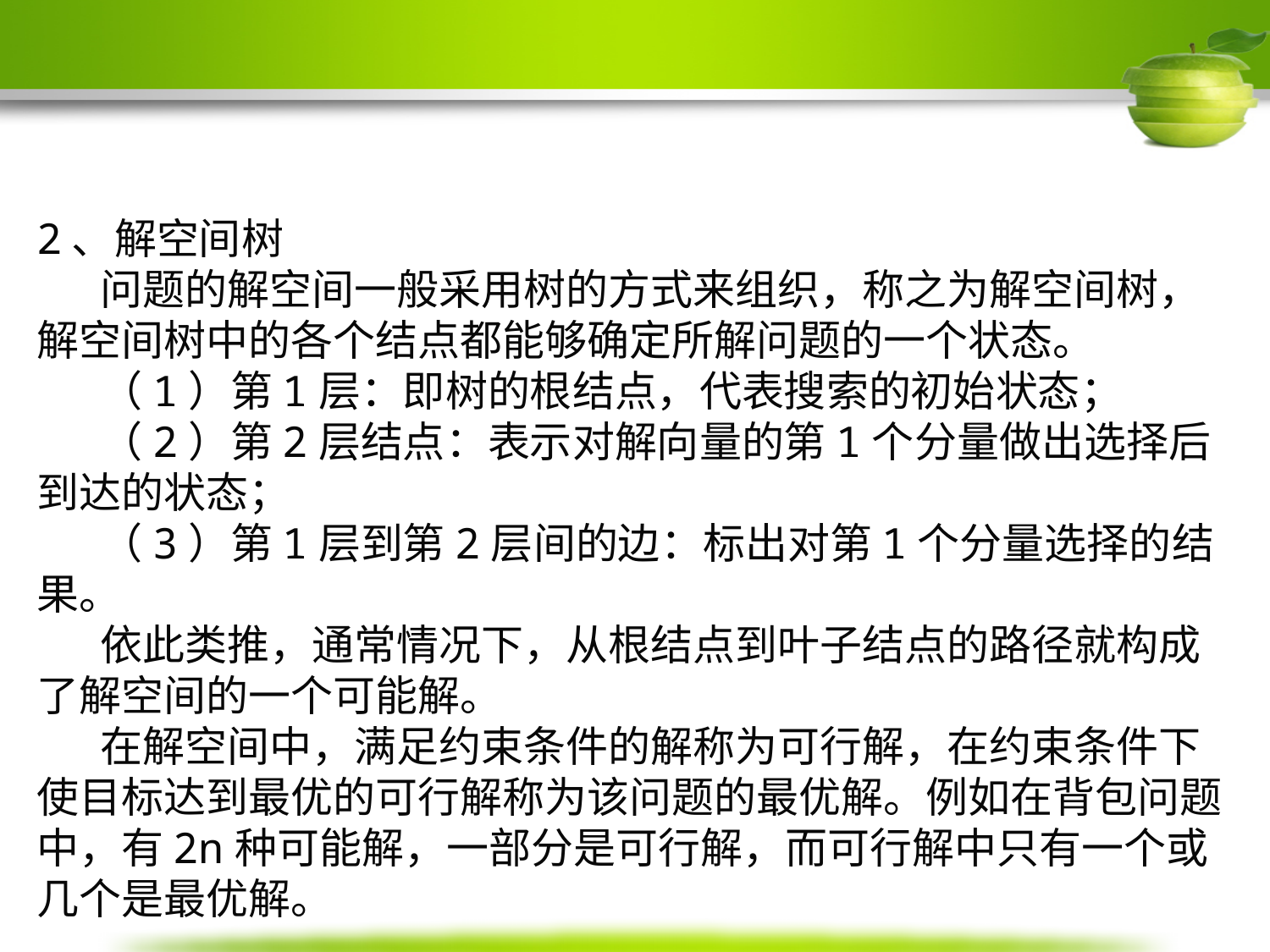

2、解空间树
问题的解空间一般采用树的方式来组织，称之为解空间树，解空间树中的各个结点都能够确定所解问题的一个状态。
（1）第1层：即树的根结点，代表搜索的初始状态；
（2）第2层结点：表示对解向量的第1个分量做出选择后到达的状态；
（3）第1层到第2层间的边：标出对第1个分量选择的结果。
依此类推，通常情况下，从根结点到叶子结点的路径就构成了解空间的一个可能解。
在解空间中，满足约束条件的解称为可行解，在约束条件下使目标达到最优的可行解称为该问题的最优解。例如在背包问题中，有2n种可能解，一部分是可行解，而可行解中只有一个或几个是最优解。